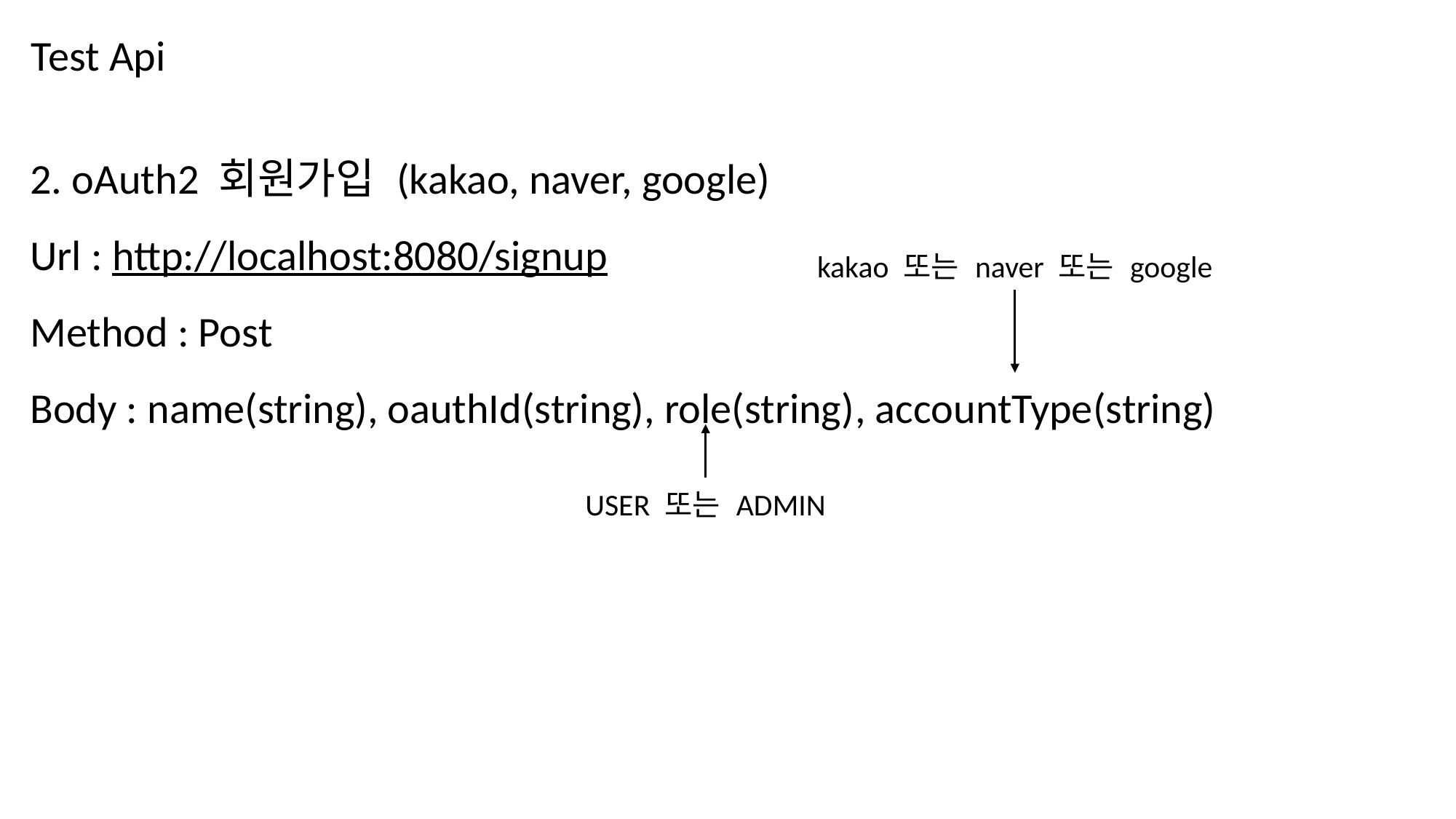

Test Api
2. oAuth2 회원가입 (kakao, naver, google)
Url : http://localhost:8080/signup
Method : Post
Body : name(string), oauthId(string), role(string), accountType(string)
kakao 또는 naver 또는 google
USER 또는 ADMIN